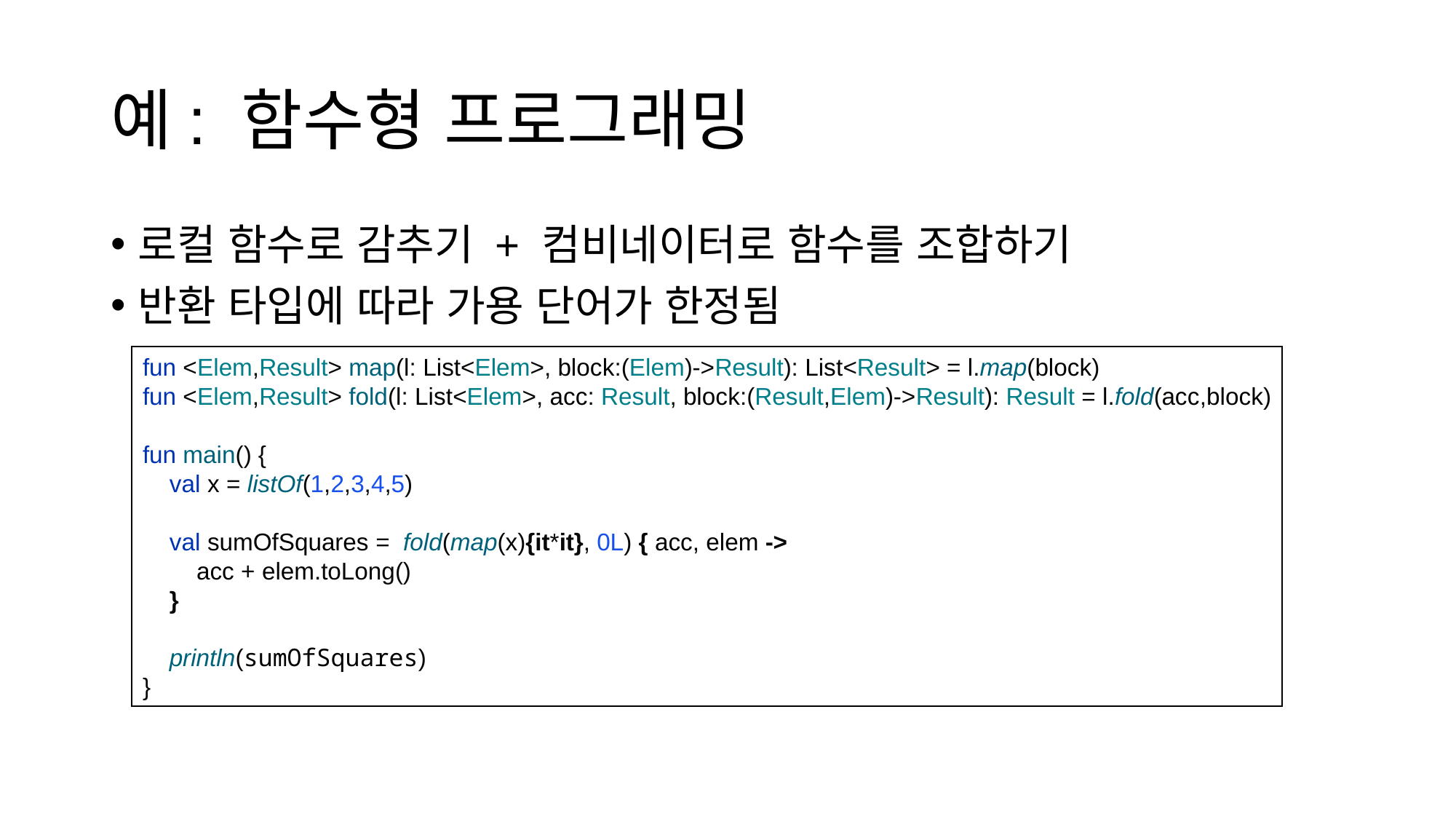

# 예: 함수형 프로그래밍
로컬 함수로 감추기 + 컴비네이터로 함수를 조합하기
반환 타입에 따라 가용 단어가 한정됨
fun <Elem,Result> map(l: List<Elem>, block:(Elem)->Result): List<Result> = l.map(block)
fun <Elem,Result> fold(l: List<Elem>, acc: Result, block:(Result,Elem)->Result): Result = l.fold(acc,block)
fun main() {
    val x = listOf(1,2,3,4,5)
    val sumOfSquares =  fold(map(x){it*it}, 0L) { acc, elem ->
        acc + elem.toLong()
    }
    println(sumOfSquares)
}